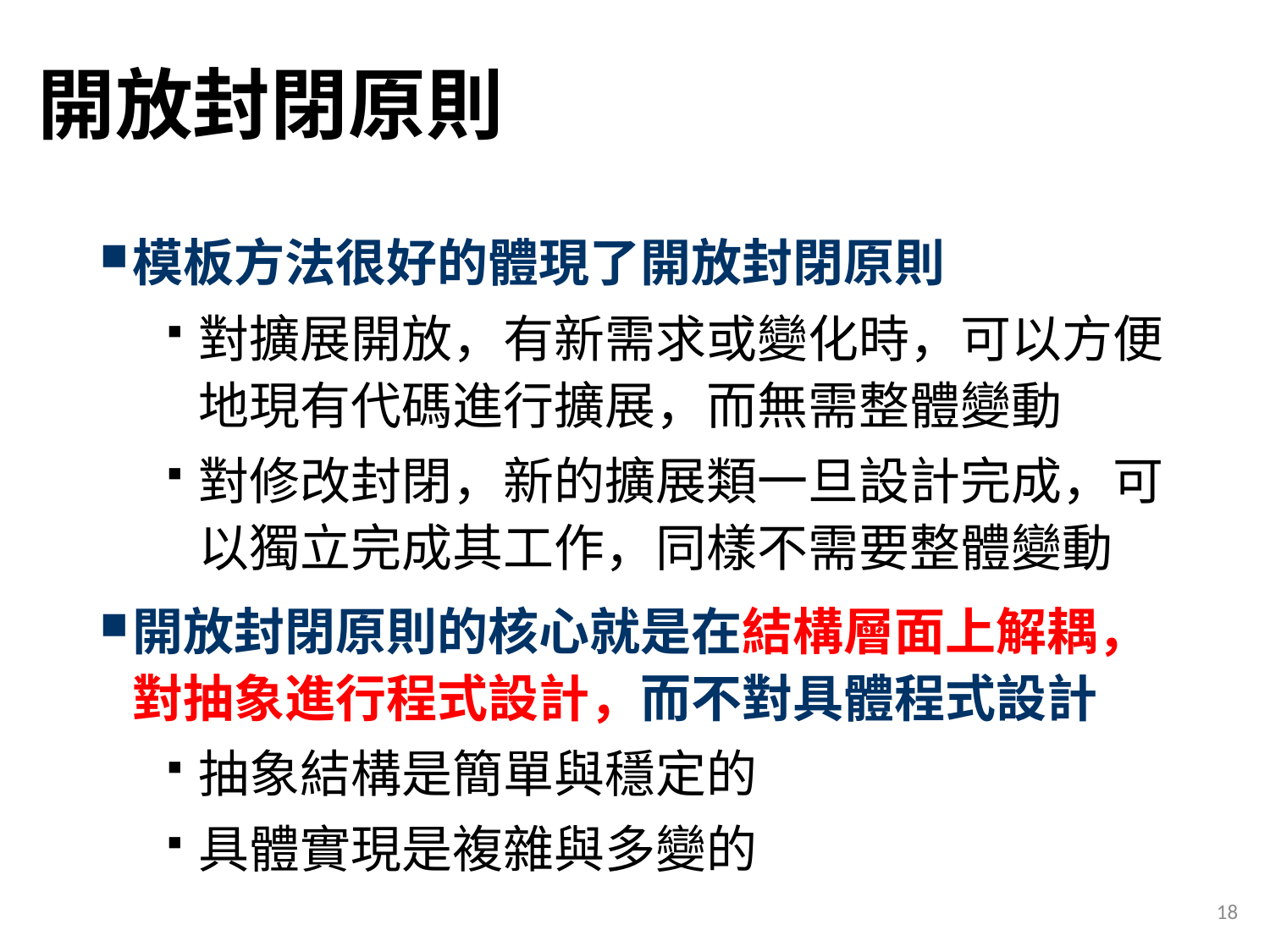

# 開放封閉原則
模板方法很好的體現了開放封閉原則
對擴展開放，有新需求或變化時，可以方便地現有代碼進行擴展，而無需整體變動
對修改封閉，新的擴展類一旦設計完成，可以獨立完成其工作，同樣不需要整體變動
開放封閉原則的核心就是在結構層面上解耦，對抽象進行程式設計，而不對具體程式設計
抽象結構是簡單與穩定的
具體實現是複雜與多變的

18